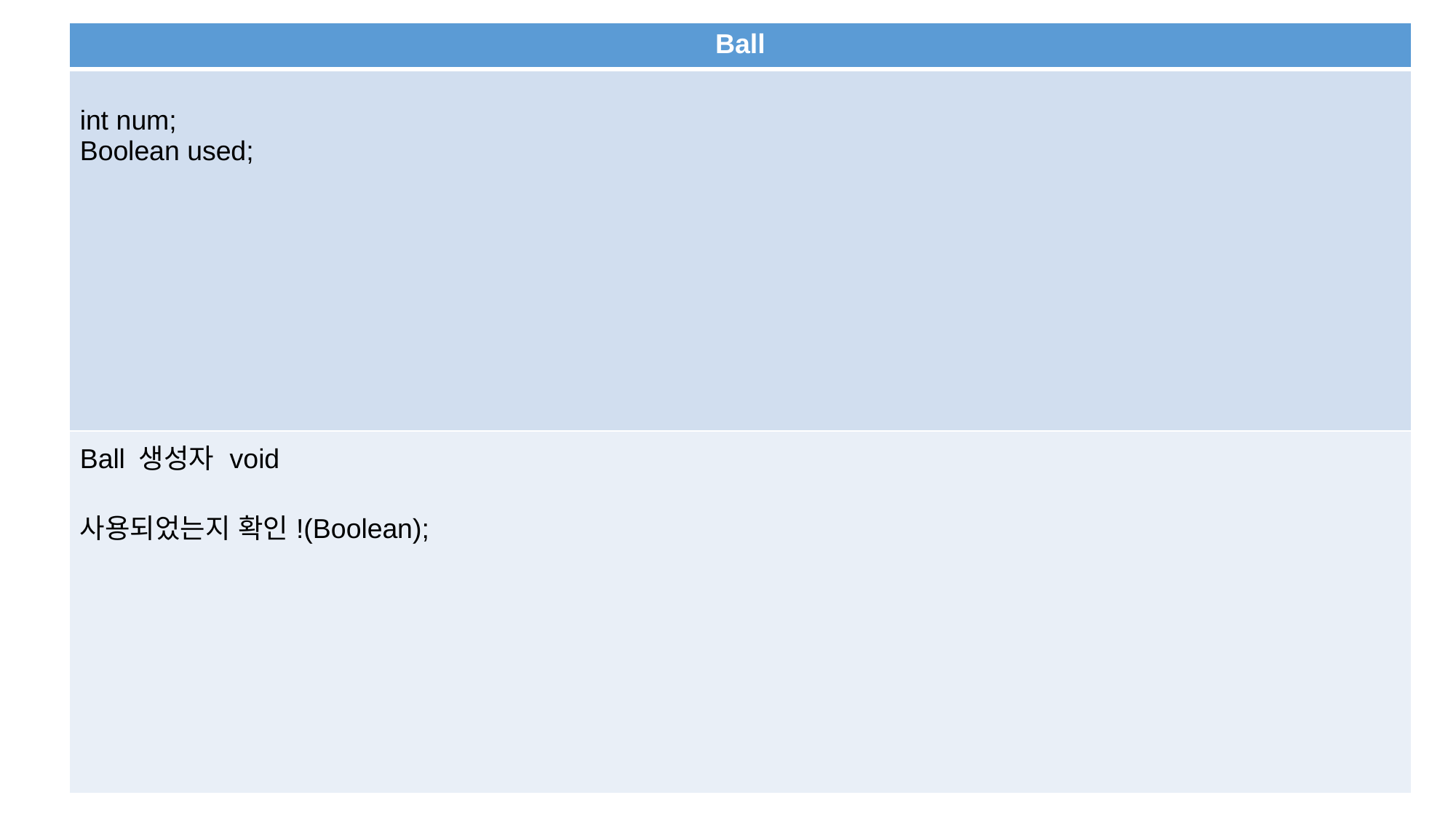

| Ball |
| --- |
| int num; Boolean used; |
| Ball 생성자 void 사용되었는지 확인!(Boolean); |